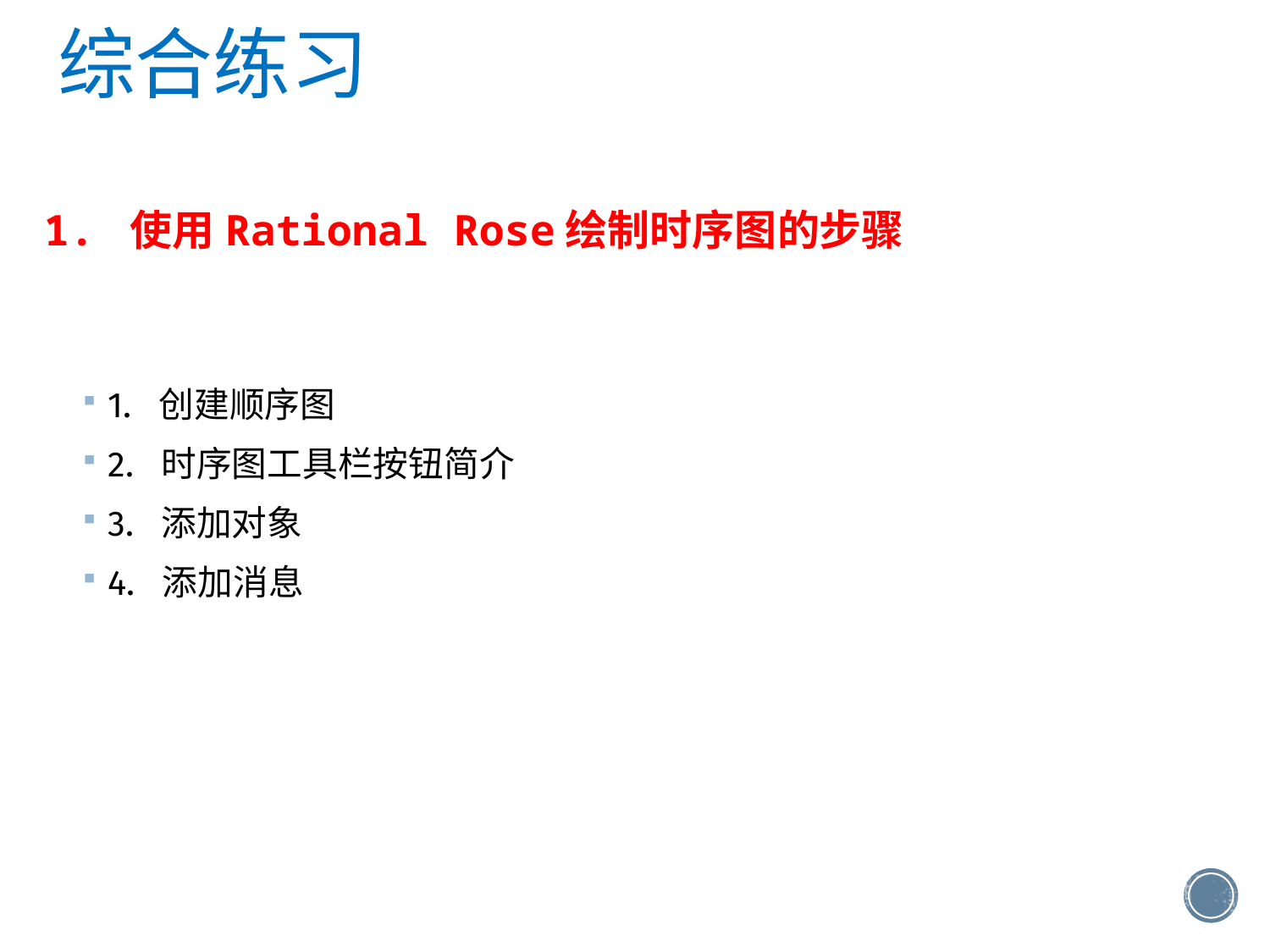

综合练习
# 1. 使用Rational Rose绘制时序图的步骤
1.  创建顺序图
2.  时序图工具栏按钮简介
3.  添加对象
4.  添加消息